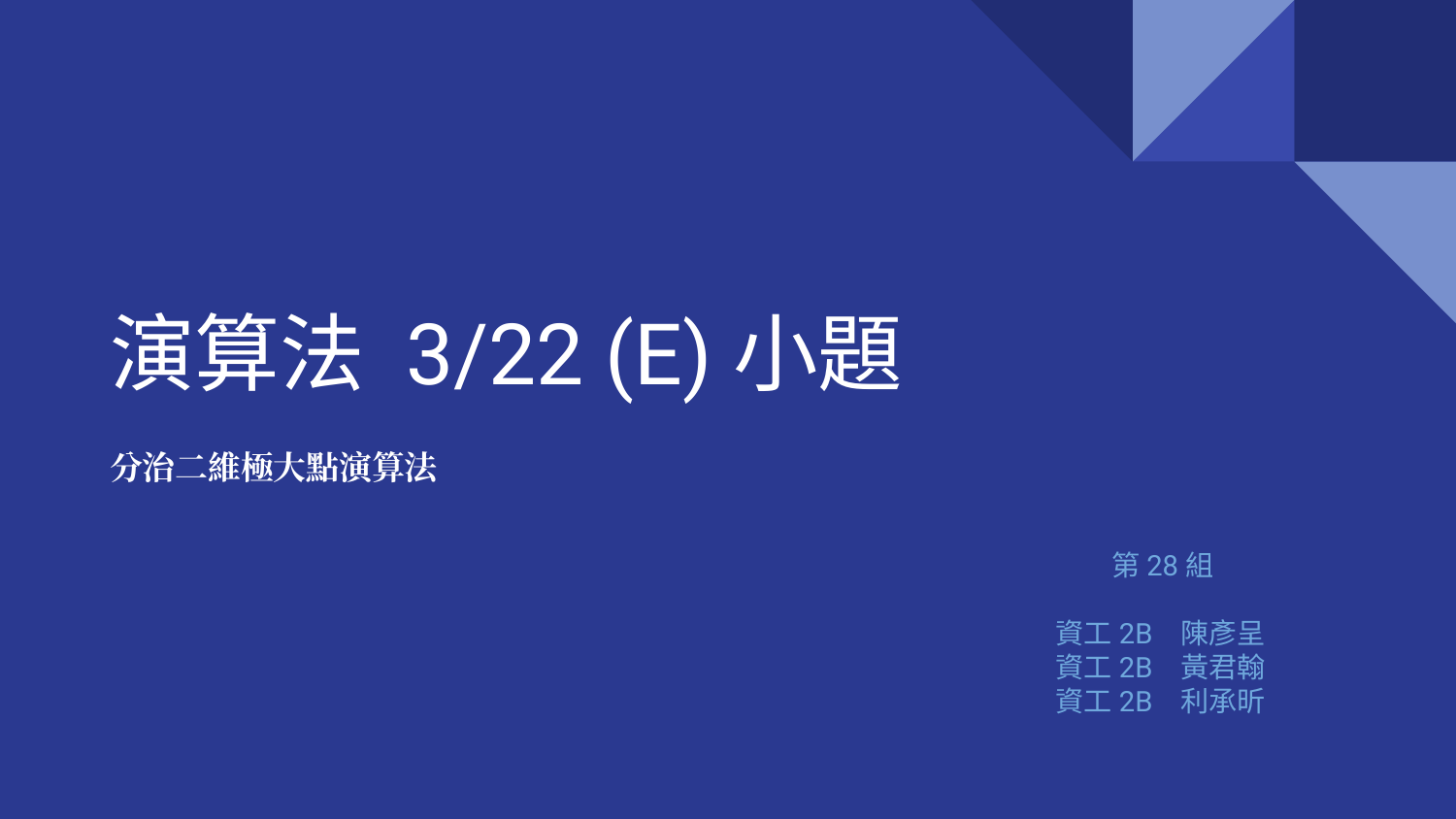

# 演算法 3/22 (E)小題
分治二維極大點演算法
       第28組

資工2B   陳彥呈
資工2B   黃君翰
資工2B   利承昕